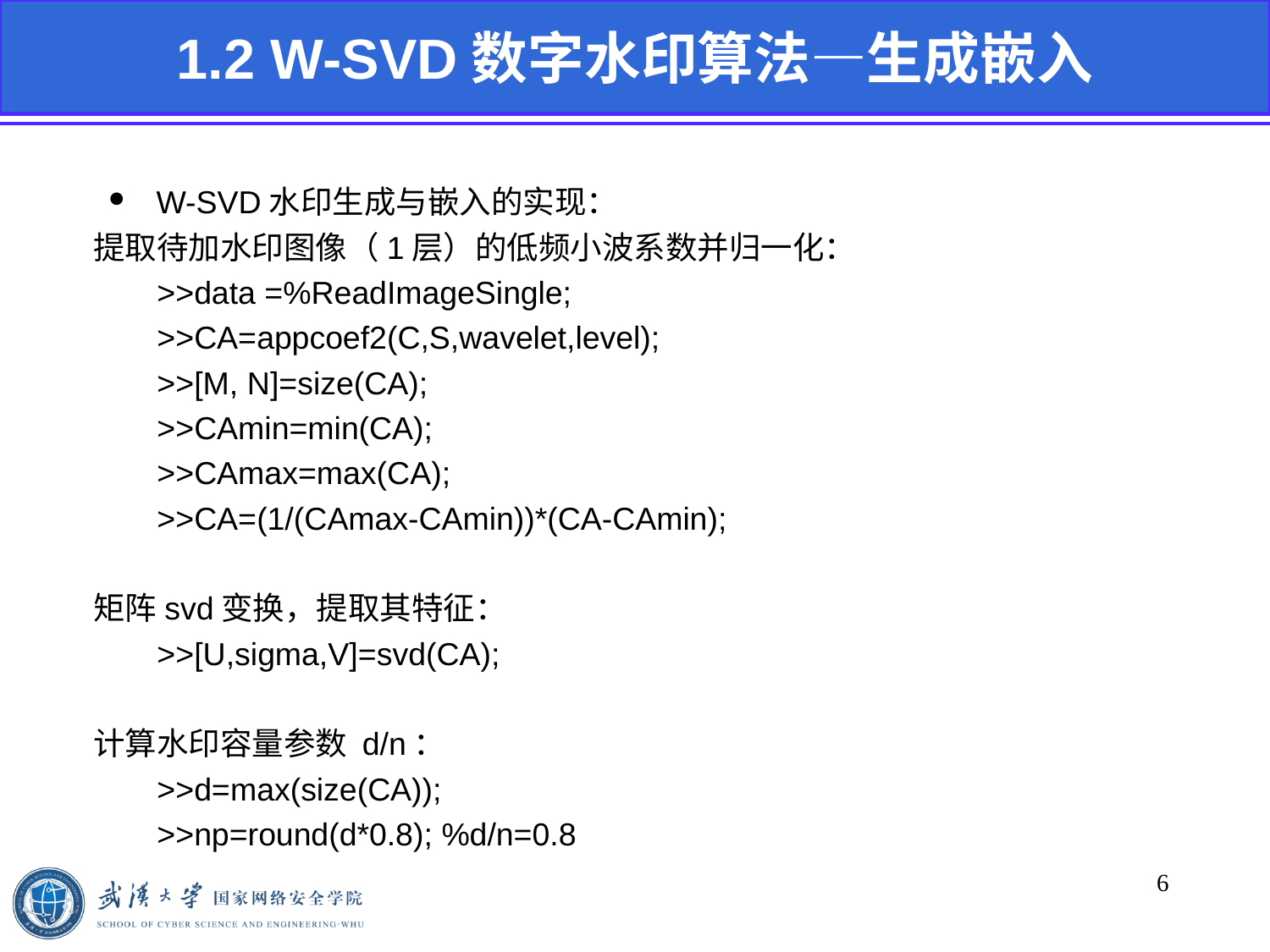

1.2 W-SVD数字水印算法—生成嵌入
W-SVD水印生成与嵌入的实现：
提取待加水印图像（1层）的低频小波系数并归一化：
>>data =%ReadImageSingle;
>>CA=appcoef2(C,S,wavelet,level);
>>[M, N]=size(CA);
>>CAmin=min(CA);
>>CAmax=max(CA);
>>CA=(1/(CAmax-CAmin))*(CA-CAmin);

矩阵svd变换，提取其特征：
>>[U,sigma,V]=svd(CA);

计算水印容量参数 d/n：
>>d=max(size(CA));
>>np=round(d*0.8); %d/n=0.8